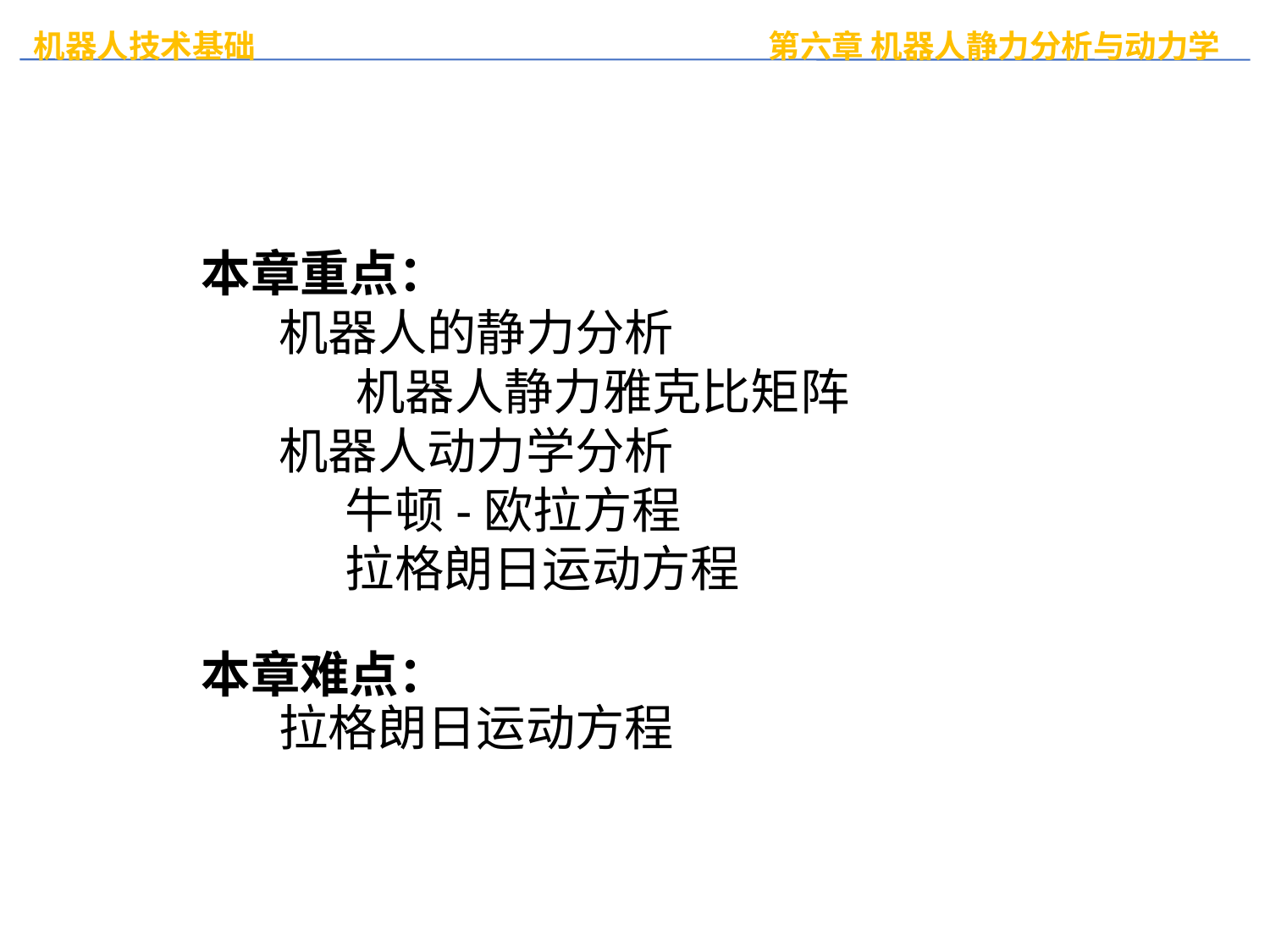

本章重点：
      机器人的静力分析
             机器人静力雅克比矩阵
      机器人动力学分析
            牛顿-欧拉方程
            拉格朗日运动方程

本章难点：
      拉格朗日运动方程